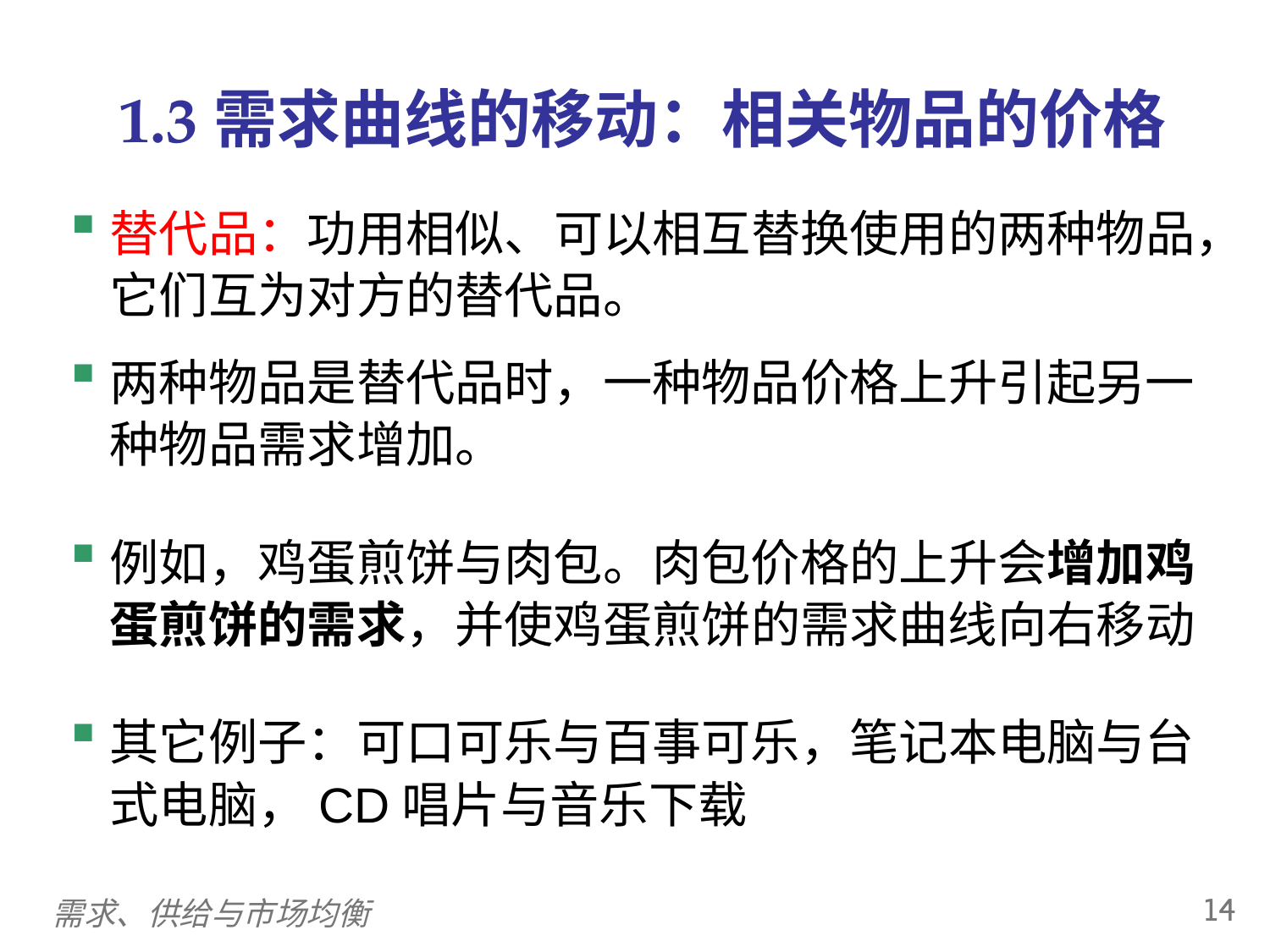

0
1.3需求曲线的移动：相关物品的价格
替代品：功用相似、可以相互替换使用的两种物品，它们互为对方的替代品。
两种物品是替代品时，一种物品价格上升引起另一种物品需求增加。

例如，鸡蛋煎饼与肉包。肉包价格的上升会增加鸡蛋煎饼的需求，并使鸡蛋煎饼的需求曲线向右移动

其它例子：可口可乐与百事可乐，笔记本电脑与台式电脑，CD唱片与音乐下载
14
需求、供给与市场均衡